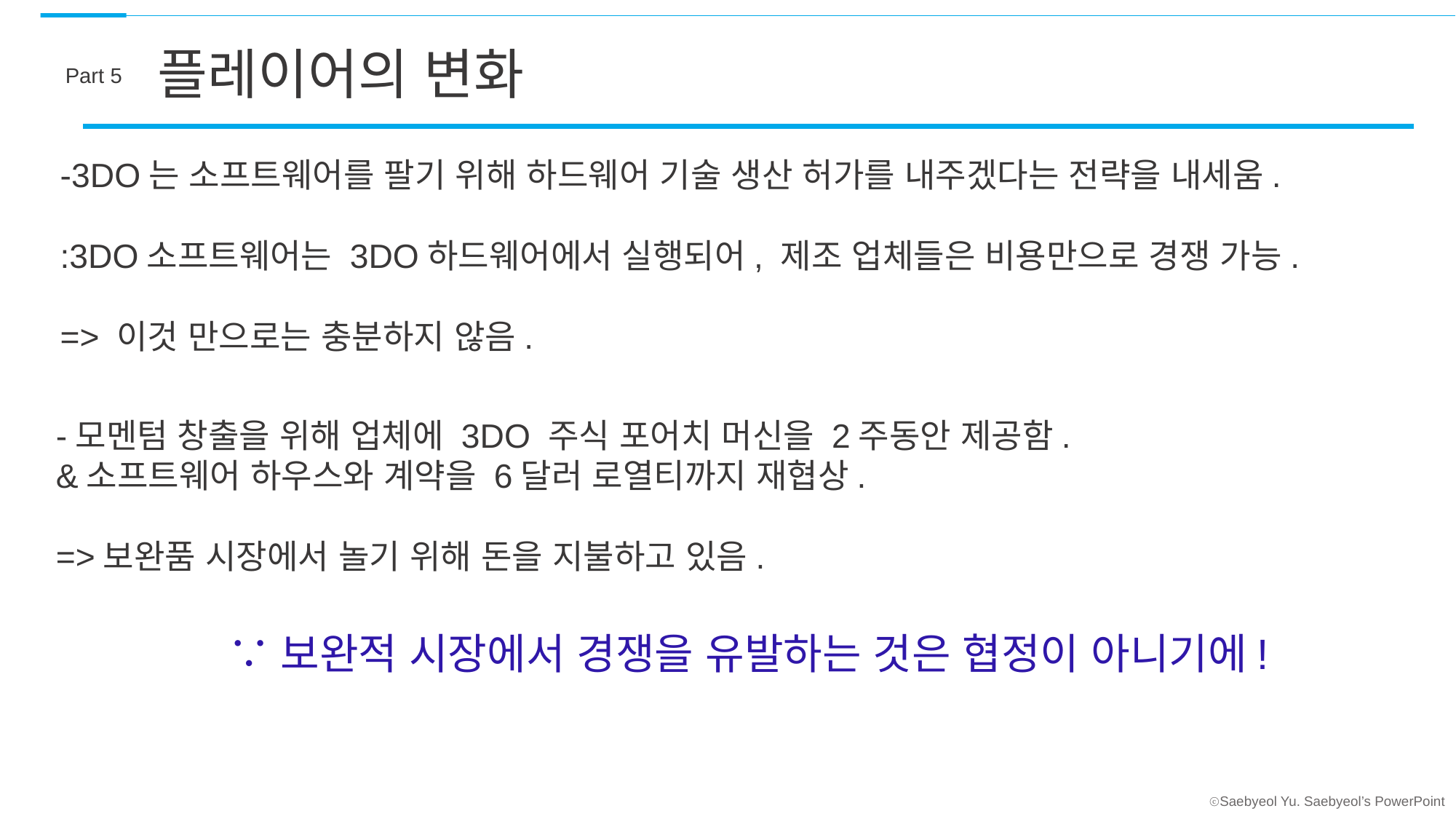

플레이어의 변화
Part 5
-3DO는 소프트웨어를 팔기 위해 하드웨어 기술 생산 허가를 내주겠다는 전략을 내세움.

:3DO소프트웨어는 3DO하드웨어에서 실행되어, 제조 업체들은 비용만으로 경쟁 가능.

=> 이것 만으로는 충분하지 않음.
-모멘텀 창출을 위해 업체에 3DO 주식 포어치 머신을 2주동안 제공함.
&소프트웨어 하우스와 계약을 6달러 로열티까지 재협상.

=>보완품 시장에서 놀기 위해 돈을 지불하고 있음.

∵보완적 시장에서 경쟁을 유발하는 것은 협정이 아니기에!